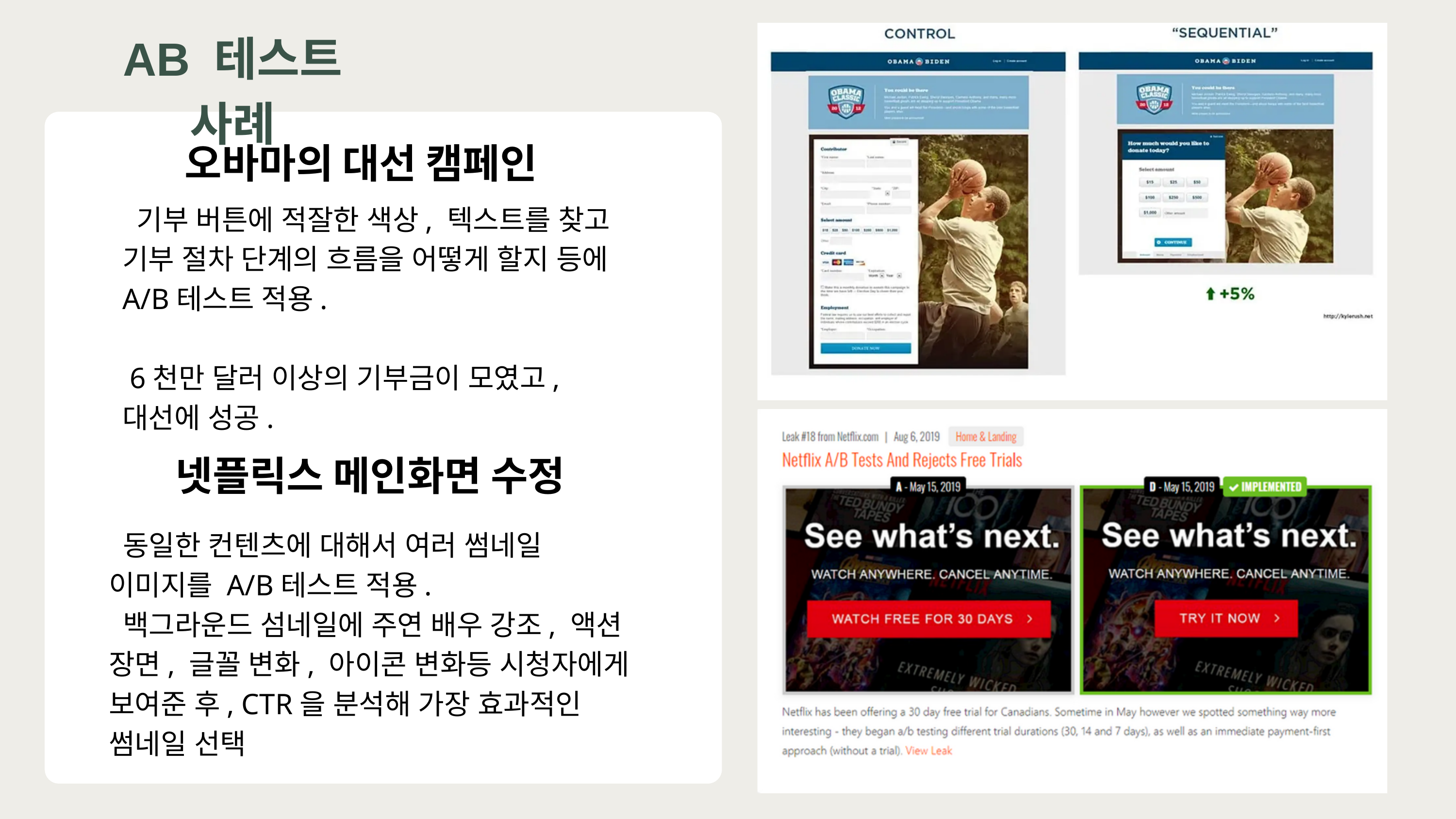

AB 테스트 사례

오바마의 대선 캠페인
 기부 버튼에 적잘한 색상, 텍스트를 찾고 기부 절차 단계의 흐름을 어떻게 할지 등에 A/B테스트 적용.

 6천만 달러 이상의 기부금이 모였고, 대선에 성공.

넷플릭스 메인화면 수정
 동일한 컨텐츠에 대해서 여러 썸네일 이미지를 A/B테스트 적용.
 백그라운드 섬네일에 주연 배우 강조, 액션 장면, 글꼴 변화, 아이콘 변화등 시청자에게 보여준 후, CTR을 분석해 가장 효과적인 썸네일 선택